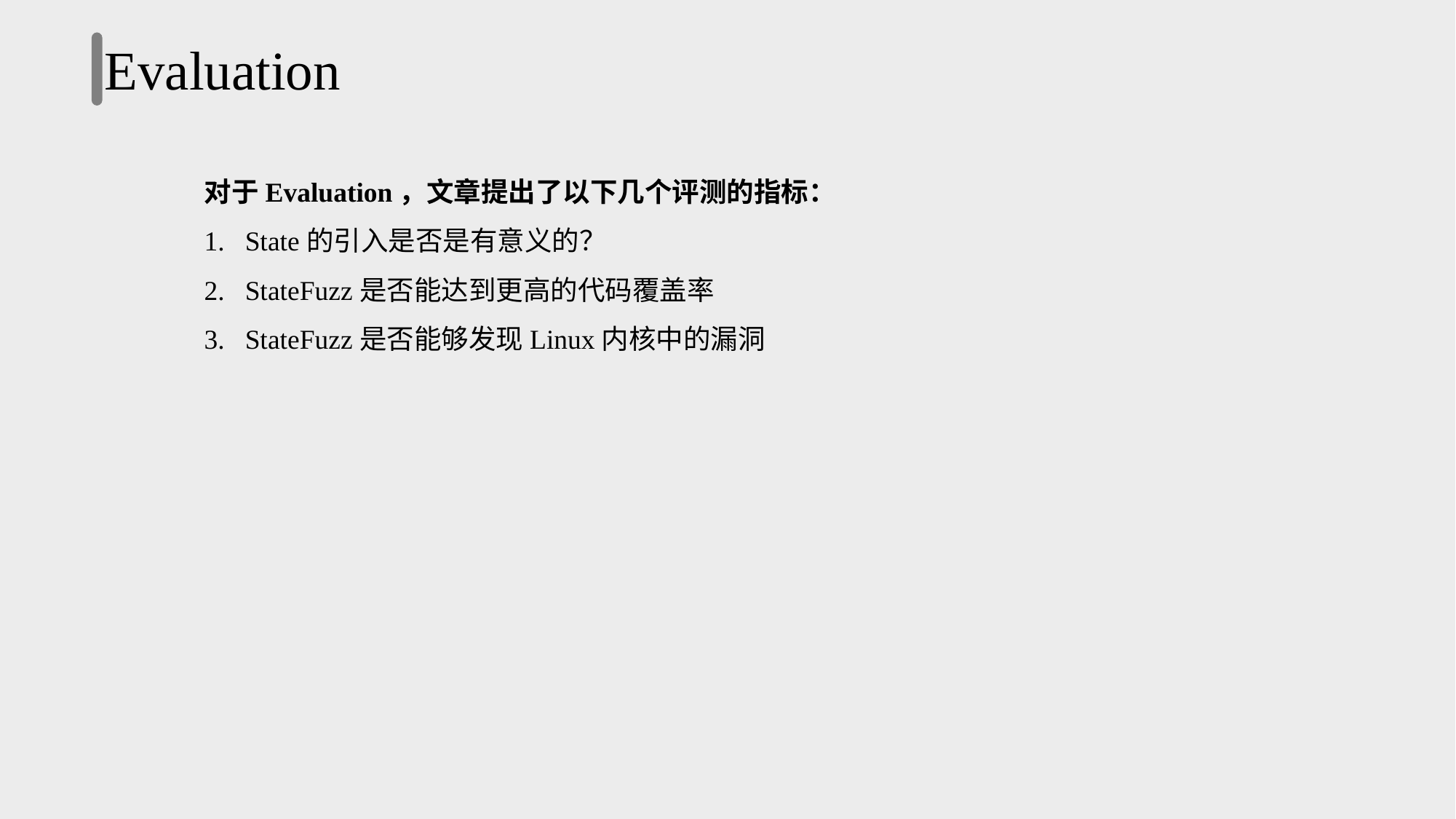

Evaluation

对于Evaluation，文章提出了以下几个评测的指标：
State的引入是否是有意义的？
StateFuzz是否能达到更高的代码覆盖率
StateFuzz是否能够发现Linux内核中的漏洞